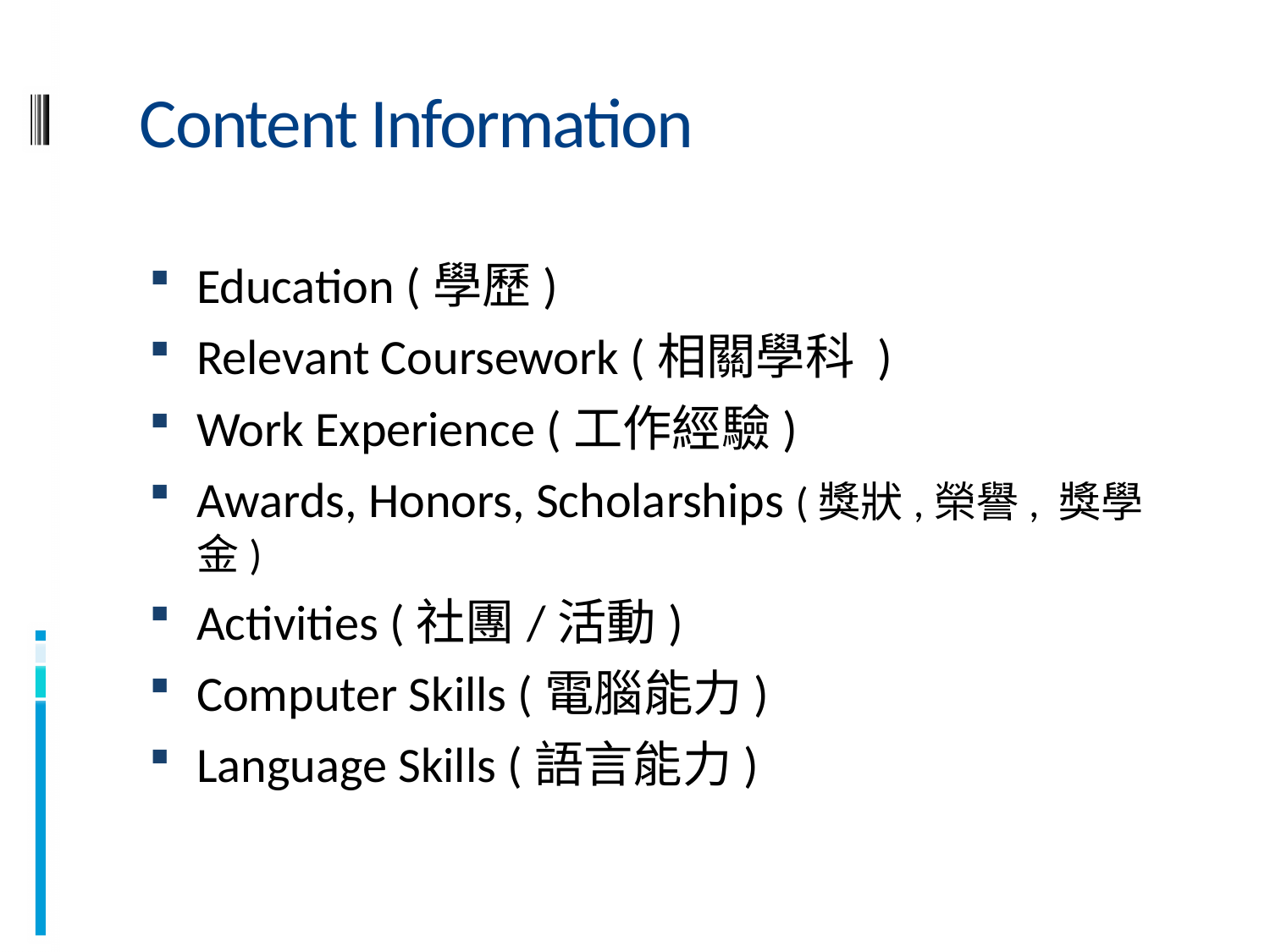

# Content Information
Education (學歷)
Relevant Coursework (相關學科 )
Work Experience (工作經驗)
Awards, Honors, Scholarships (獎狀,榮譽, 獎學金)
Activities (社團/活動)
Computer Skills (電腦能力)
Language Skills (語言能力)